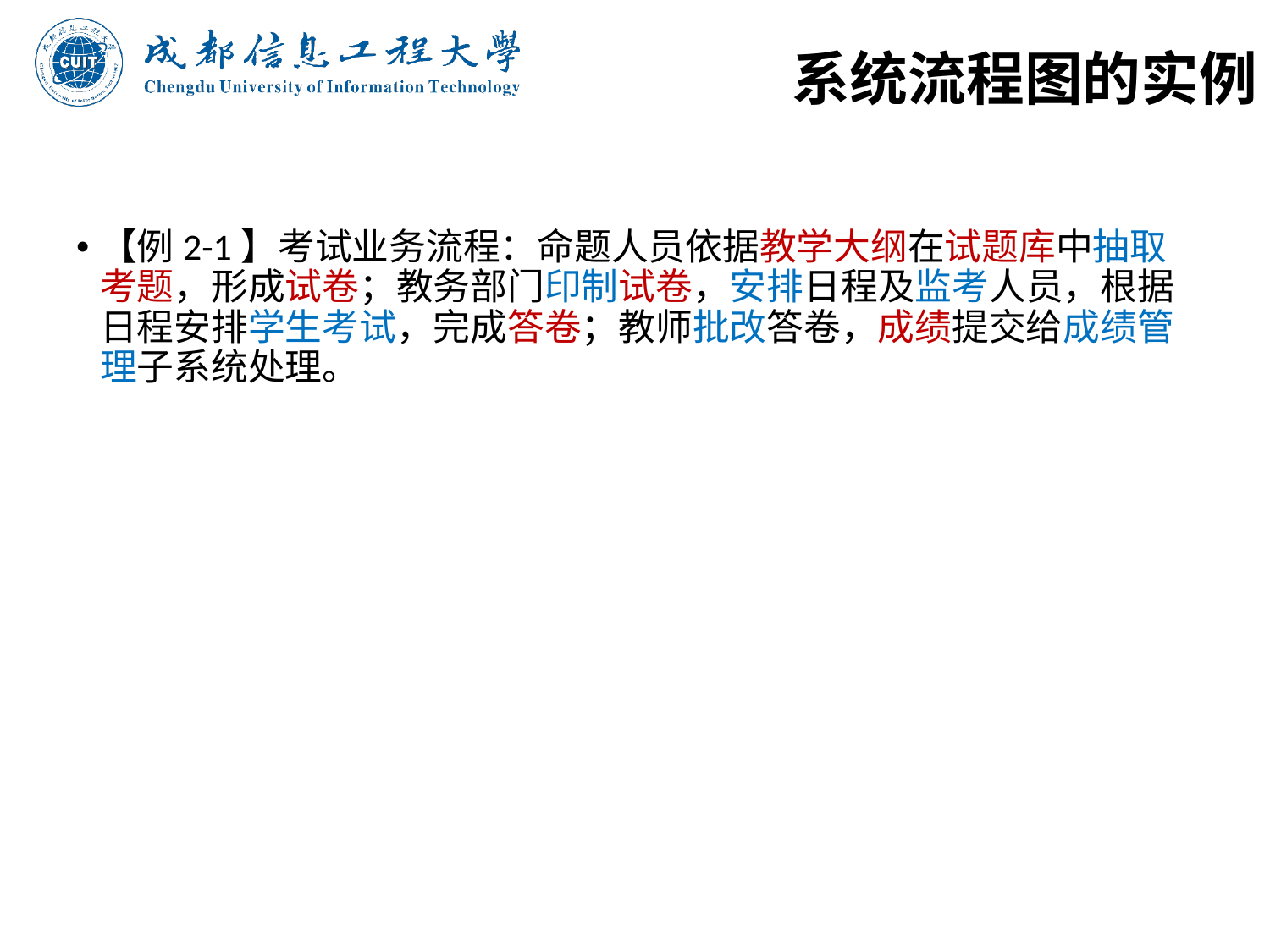

# 系统流程图的实例
【例2-1】考试业务流程：命题人员依据教学大纲在试题库中抽取考题，形成试卷；教务部门印制试卷，安排日程及监考人员，根据日程安排学生考试，完成答卷；教师批改答卷，成绩提交给成绩管理子系统处理。